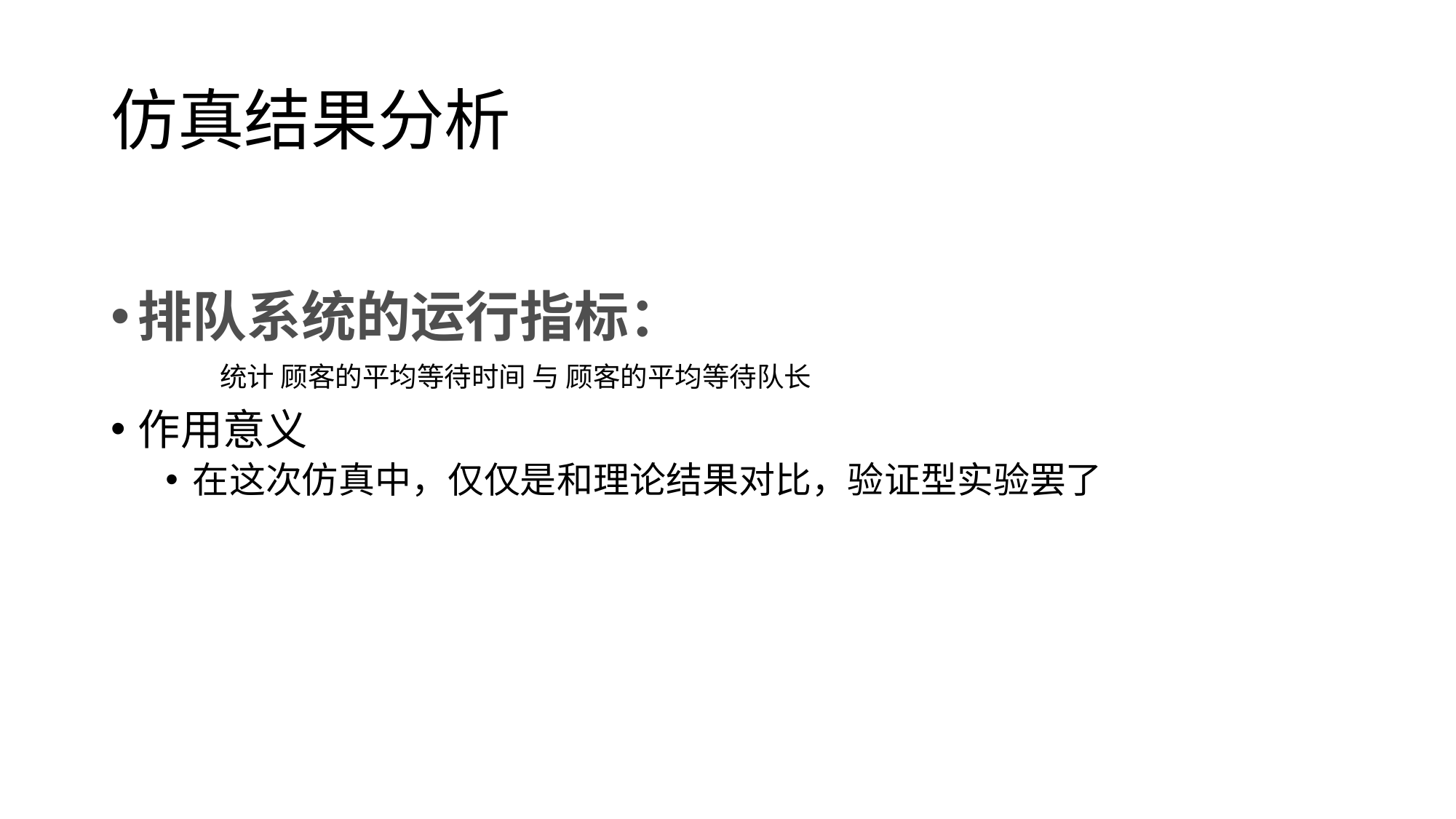

# 仿真结果分析

排队系统的运行指标：
	统计 顾客的平均等待时间 与 顾客的平均等待队长
作用意义
在这次仿真中，仅仅是和理论结果对比，验证型实验罢了